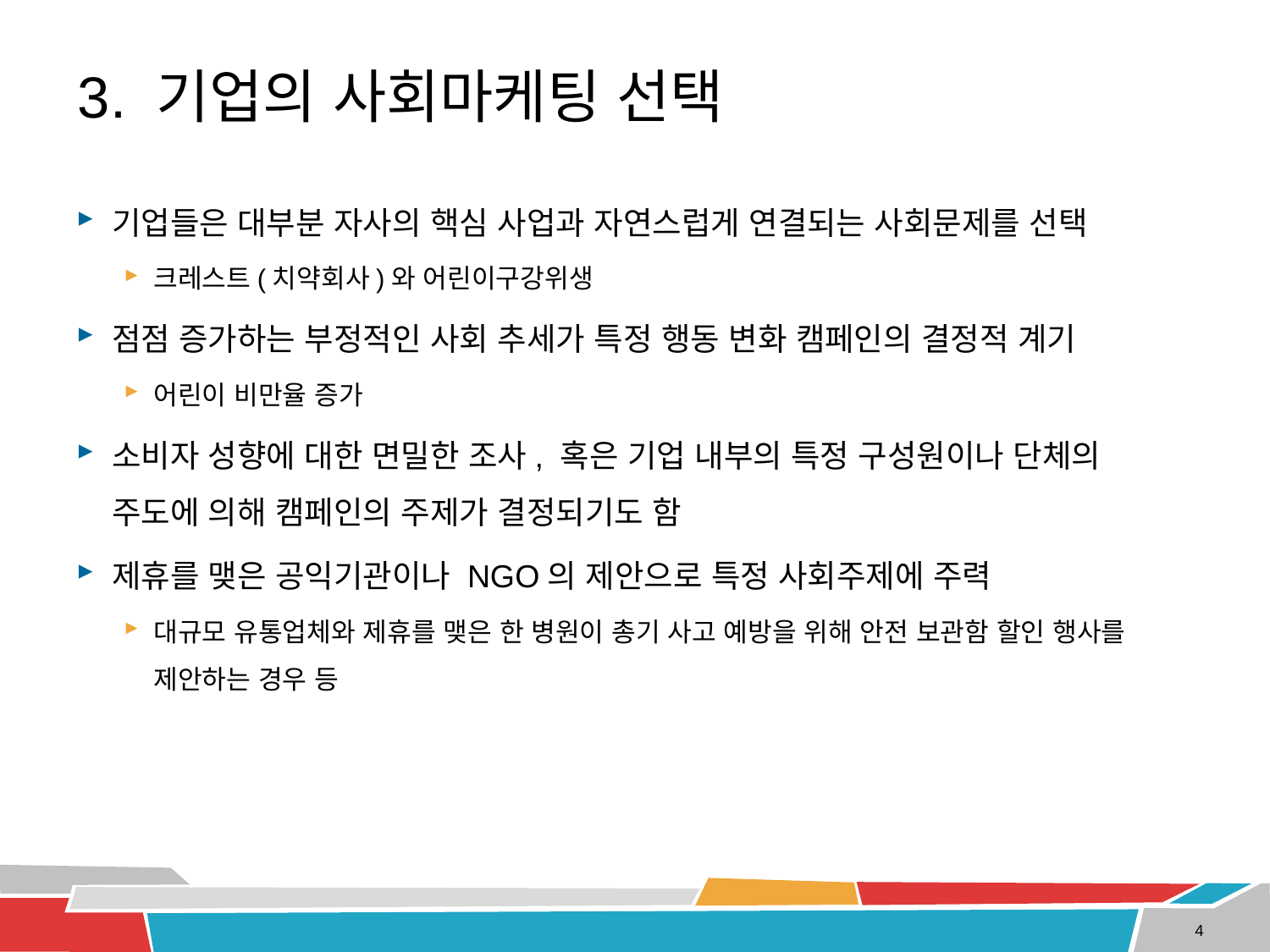

# 3. 기업의 사회마케팅 선택
기업들은 대부분 자사의 핵심 사업과 자연스럽게 연결되는 사회문제를 선택
크레스트(치약회사)와 어린이구강위생
점점 증가하는 부정적인 사회 추세가 특정 행동 변화 캠페인의 결정적 계기
어린이 비만율 증가
소비자 성향에 대한 면밀한 조사, 혹은 기업 내부의 특정 구성원이나 단체의 주도에 의해 캠페인의 주제가 결정되기도 함
제휴를 맺은 공익기관이나 NGO의 제안으로 특정 사회주제에 주력
대규모 유통업체와 제휴를 맺은 한 병원이 총기 사고 예방을 위해 안전 보관함 할인 행사를 제안하는 경우 등
4